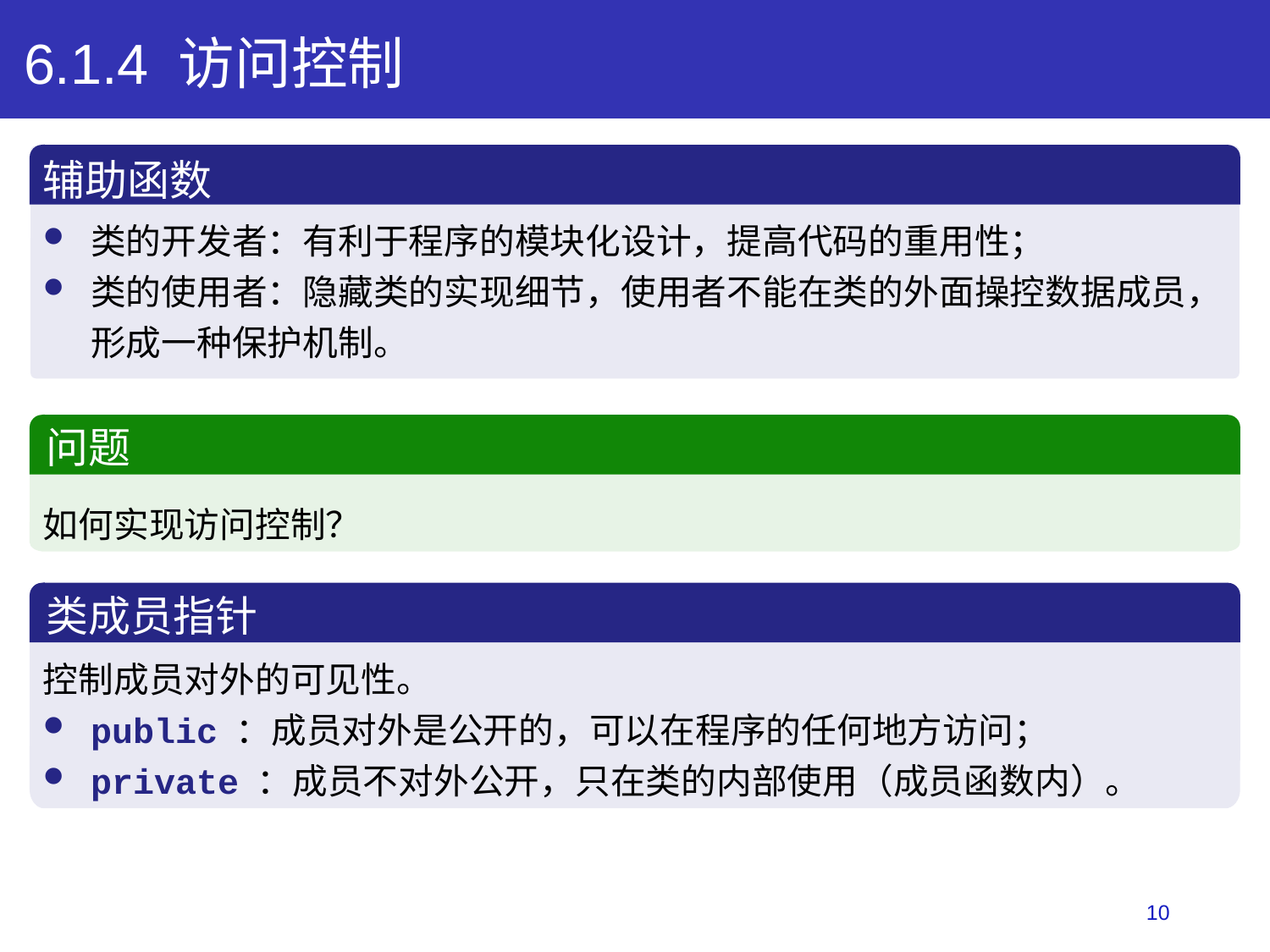

6.1.4 访问控制

辅助函数
类的开发者：有利于程序的模块化设计，提高代码的重用性；
类的使用者：隐藏类的实现细节，使用者不能在类的外面操控数据成员，形成一种保护机制。
问题
如何实现访问控制？
类成员指针
控制成员对外的可见性。
public ：成员对外是公开的，可以在程序的任何地方访问；
private ：成员不对外公开，只在类的内部使用（成员函数内）。
10